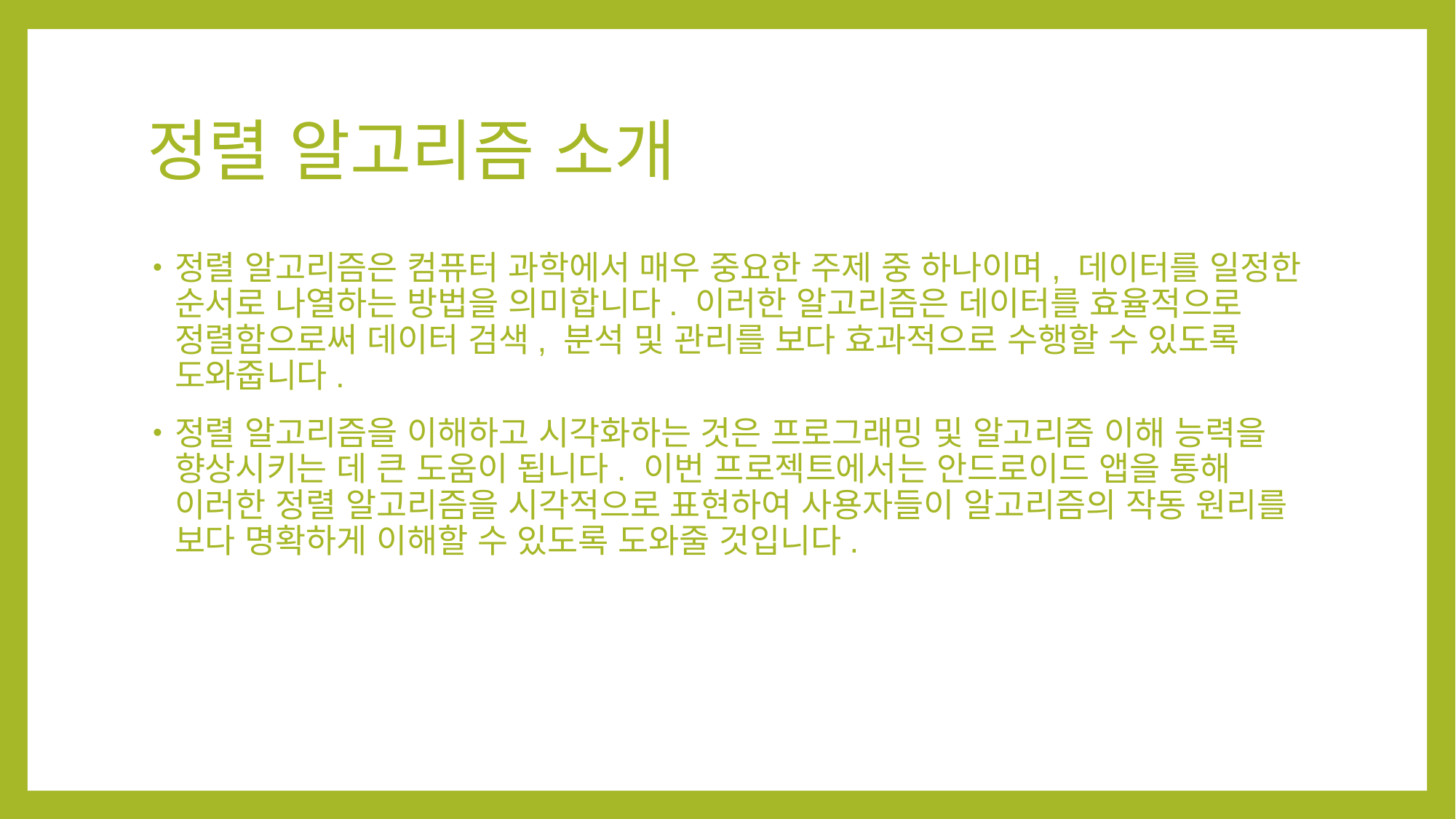

# 정렬 알고리즘 소개
정렬 알고리즘은 컴퓨터 과학에서 매우 중요한 주제 중 하나이며, 데이터를 일정한 순서로 나열하는 방법을 의미합니다. 이러한 알고리즘은 데이터를 효율적으로 정렬함으로써 데이터 검색, 분석 및 관리를 보다 효과적으로 수행할 수 있도록 도와줍니다.
정렬 알고리즘을 이해하고 시각화하는 것은 프로그래밍 및 알고리즘 이해 능력을 향상시키는 데 큰 도움이 됩니다. 이번 프로젝트에서는 안드로이드 앱을 통해 이러한 정렬 알고리즘을 시각적으로 표현하여 사용자들이 알고리즘의 작동 원리를 보다 명확하게 이해할 수 있도록 도와줄 것입니다.